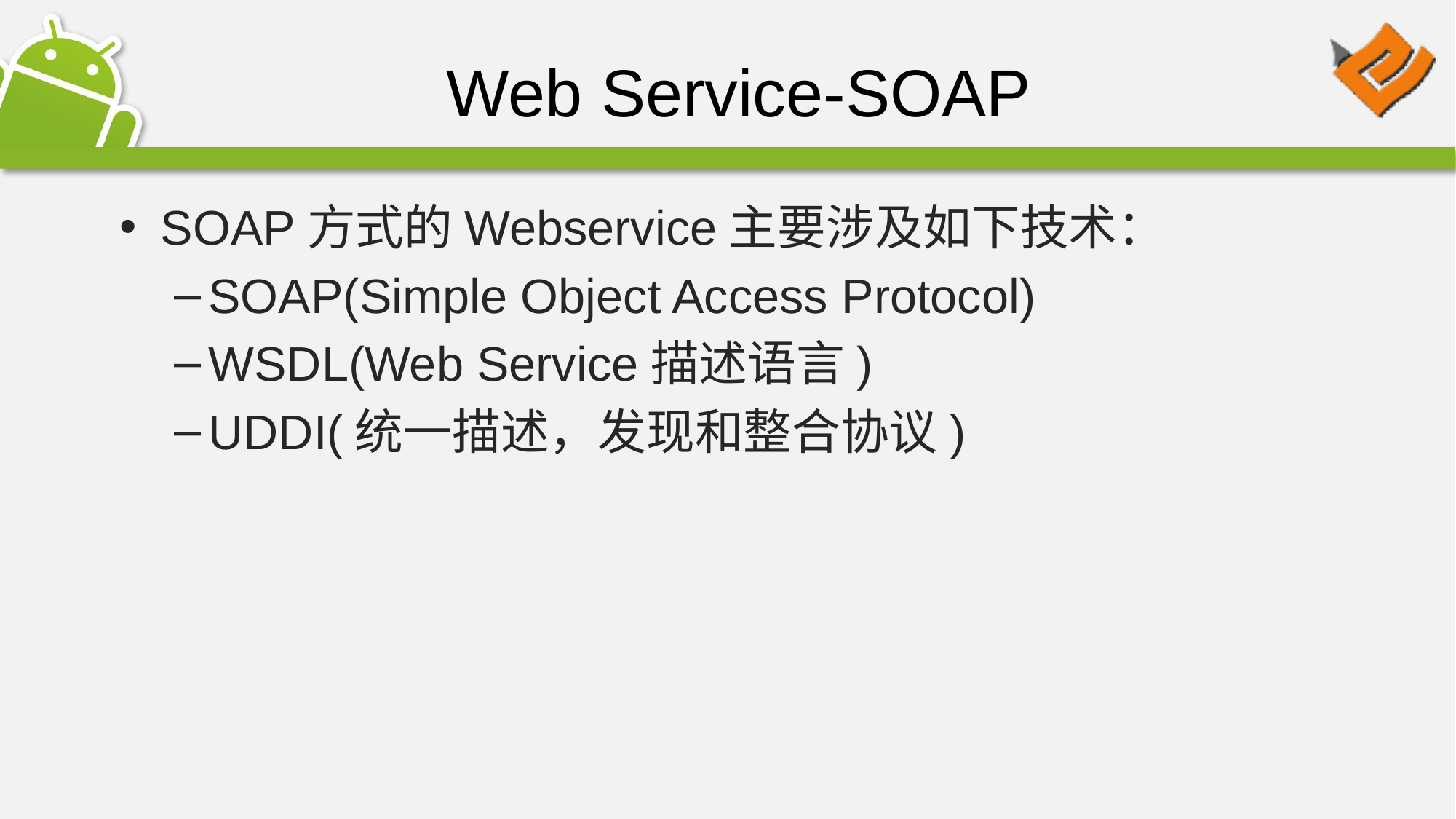

# Web Service-SOAP
SOAP方式的Webservice主要涉及如下技术：
SOAP(Simple Object Access Protocol)
WSDL(Web Service描述语言)
UDDI(统一描述，发现和整合协议)